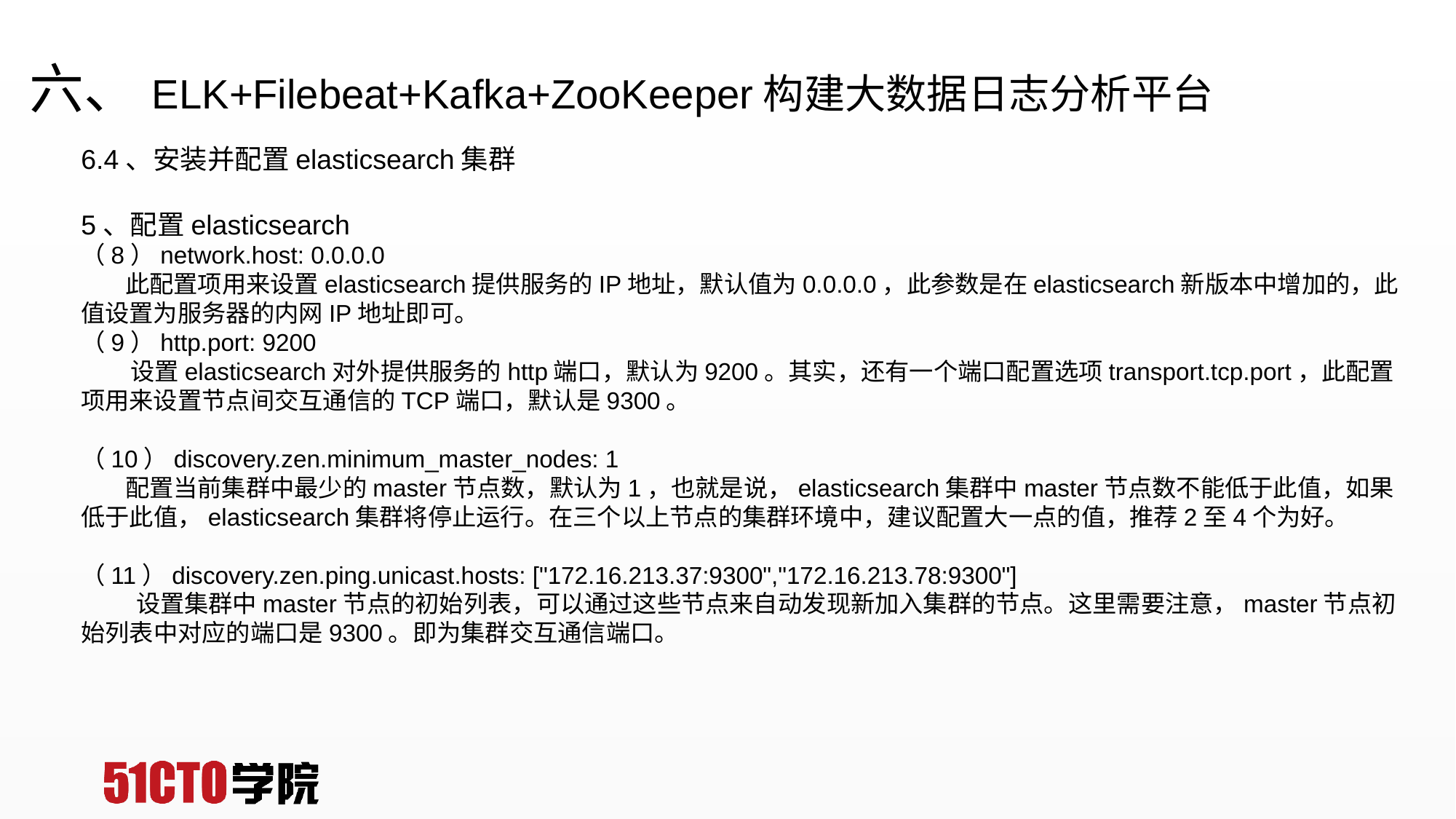

# 六、ELK+Filebeat+Kafka+ZooKeeper构建大数据日志分析平台
6.4、安装并配置elasticsearch集群

5、配置elasticsearch
（8）network.host: 0.0.0.0
       此配置项用来设置elasticsearch提供服务的IP地址，默认值为0.0.0.0，此参数是在elasticsearch新版本中增加的，此值设置为服务器的内网IP地址即可。
（9）http.port: 9200
        设置elasticsearch对外提供服务的http端口，默认为9200。其实，还有一个端口配置选项transport.tcp.port，此配置项用来设置节点间交互通信的TCP端口，默认是9300。

（10）discovery.zen.minimum_master_nodes: 1
       配置当前集群中最少的master节点数，默认为1，也就是说，elasticsearch集群中master节点数不能低于此值，如果低于此值，elasticsearch集群将停止运行。在三个以上节点的集群环境中，建议配置大一点的值，推荐2至4个为好。

（11）discovery.zen.ping.unicast.hosts: ["172.16.213.37:9300","172.16.213.78:9300"]
         设置集群中master节点的初始列表，可以通过这些节点来自动发现新加入集群的节点。这里需要注意，master节点初始列表中对应的端口是9300。即为集群交互通信端口。